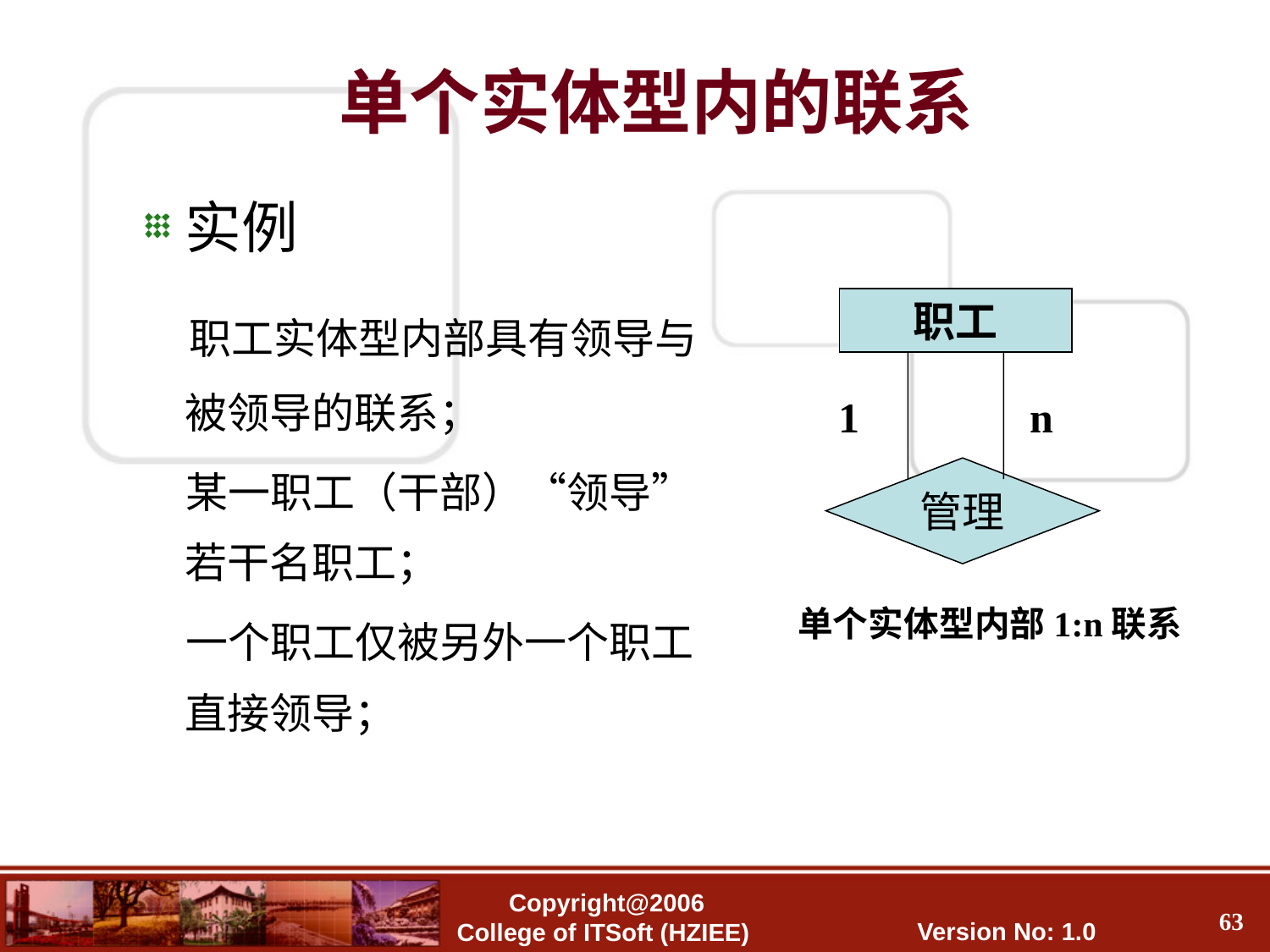

单个实体型内的联系
实例
   职工实体型内部具有领导与被领导的联系；
    某一职工（干部）“领导”若干名职工；
    一个职工仅被另外一个职工直接领导；
职工

1
n
管理
单个实体型内部1:n联系